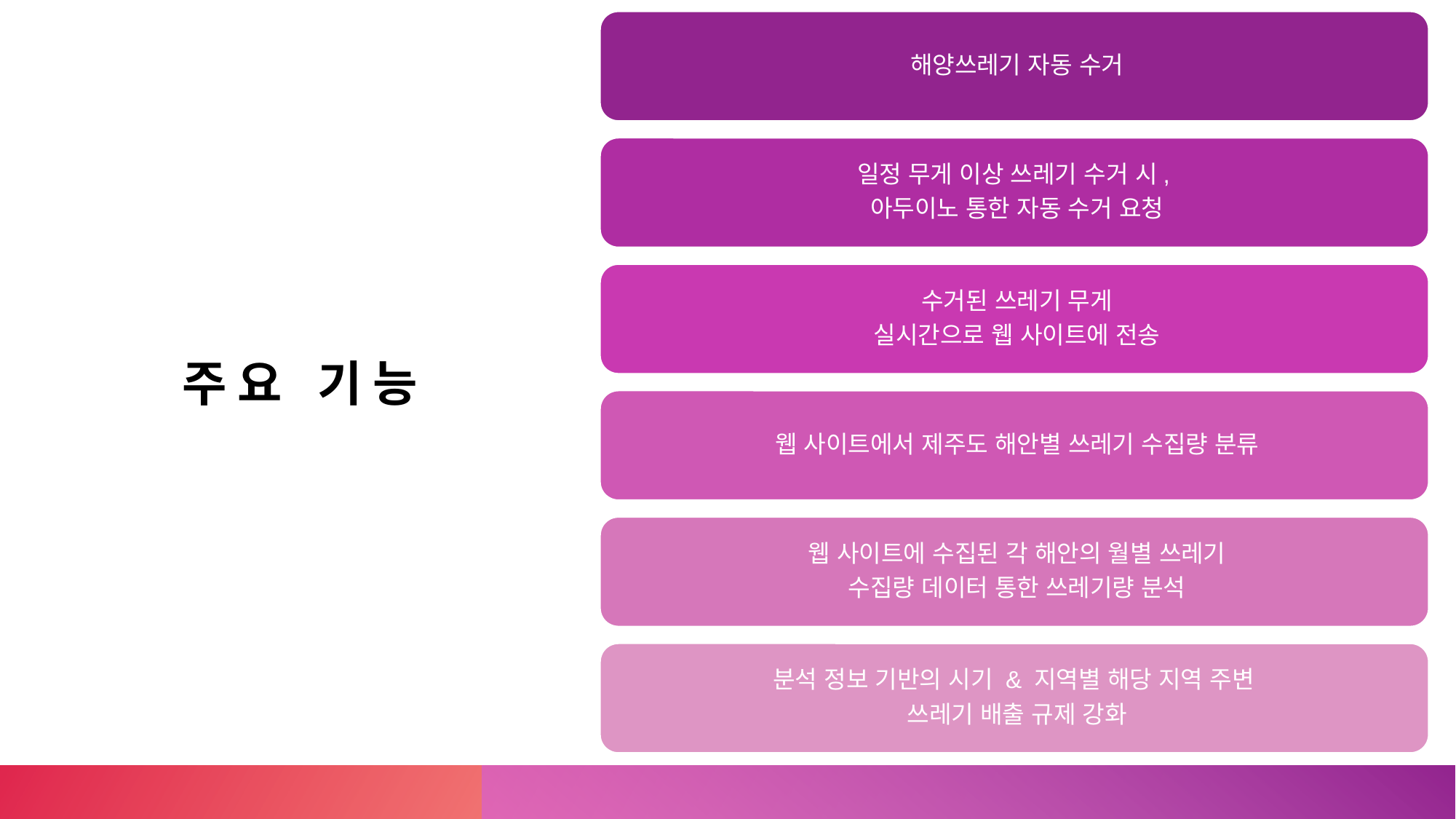

해양쓰레기 자동 수거
일정 무게 이상 쓰레기 수거 시,
아두이노 통한 자동 수거 요청
수거된 쓰레기 무게
실시간으로 웹 사이트에 전송
웹 사이트에서 제주도 해안별 쓰레기 수집량 분류
웹 사이트에 수집된 각 해안의 월별 쓰레기
수집량 데이터 통한 쓰레기량 분석
분석 정보 기반의 시기 & 지역별 해당 지역 주변
쓰레기 배출 규제 강화
# 주요 기능